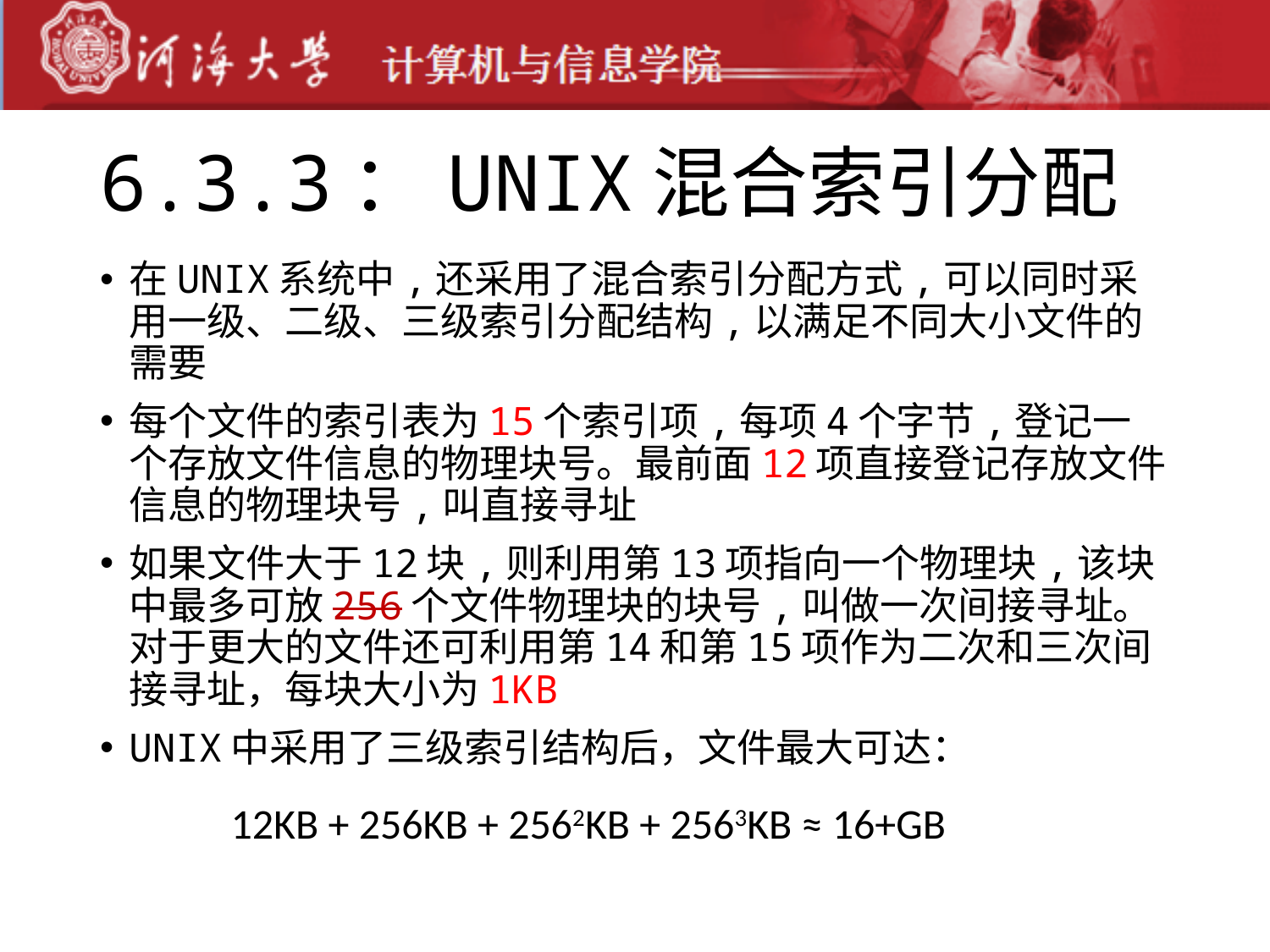

# 6.3.3：UNIX混合索引分配
在UNIX系统中,还采用了混合索引分配方式,可以同时采用一级、二级、三级索引分配结构,以满足不同大小文件的需要
每个文件的索引表为15个索引项,每项4个字节,登记一个存放文件信息的物理块号。最前面12项直接登记存放文件信息的物理块号,叫直接寻址
如果文件大于12块,则利用第13项指向一个物理块,该块中最多可放256个文件物理块的块号,叫做一次间接寻址。对于更大的文件还可利用第14和第15项作为二次和三次间接寻址，每块大小为1KB
UNIX中采用了三级索引结构后，文件最大可达：
12KB + 256KB + 2562KB + 2563KB ≈ 16+GB